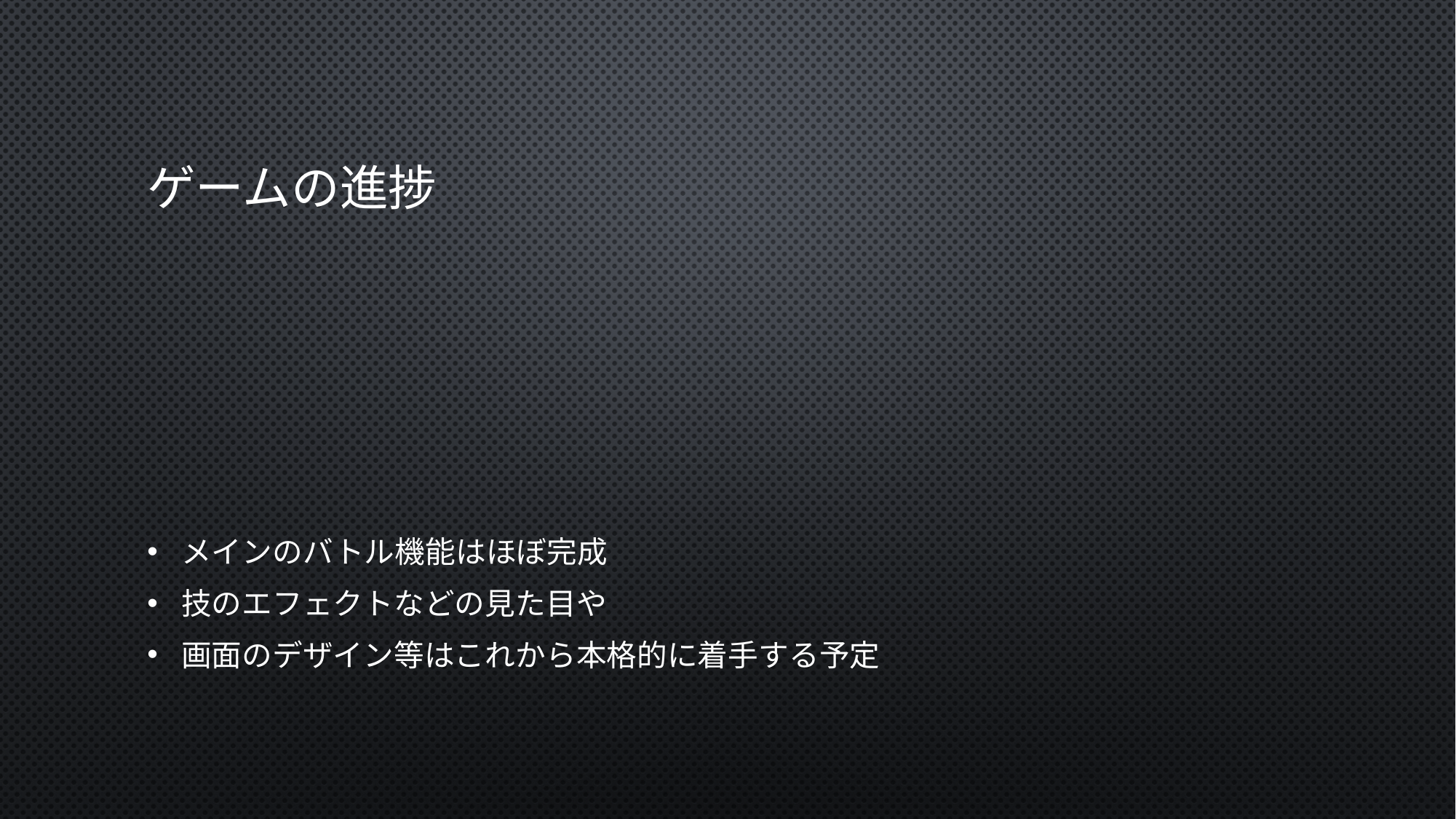

# ゲームの進捗
メインのバトル機能はほぼ完成
技のエフェクトなどの見た目や
画面のデザイン等はこれから本格的に着手する予定